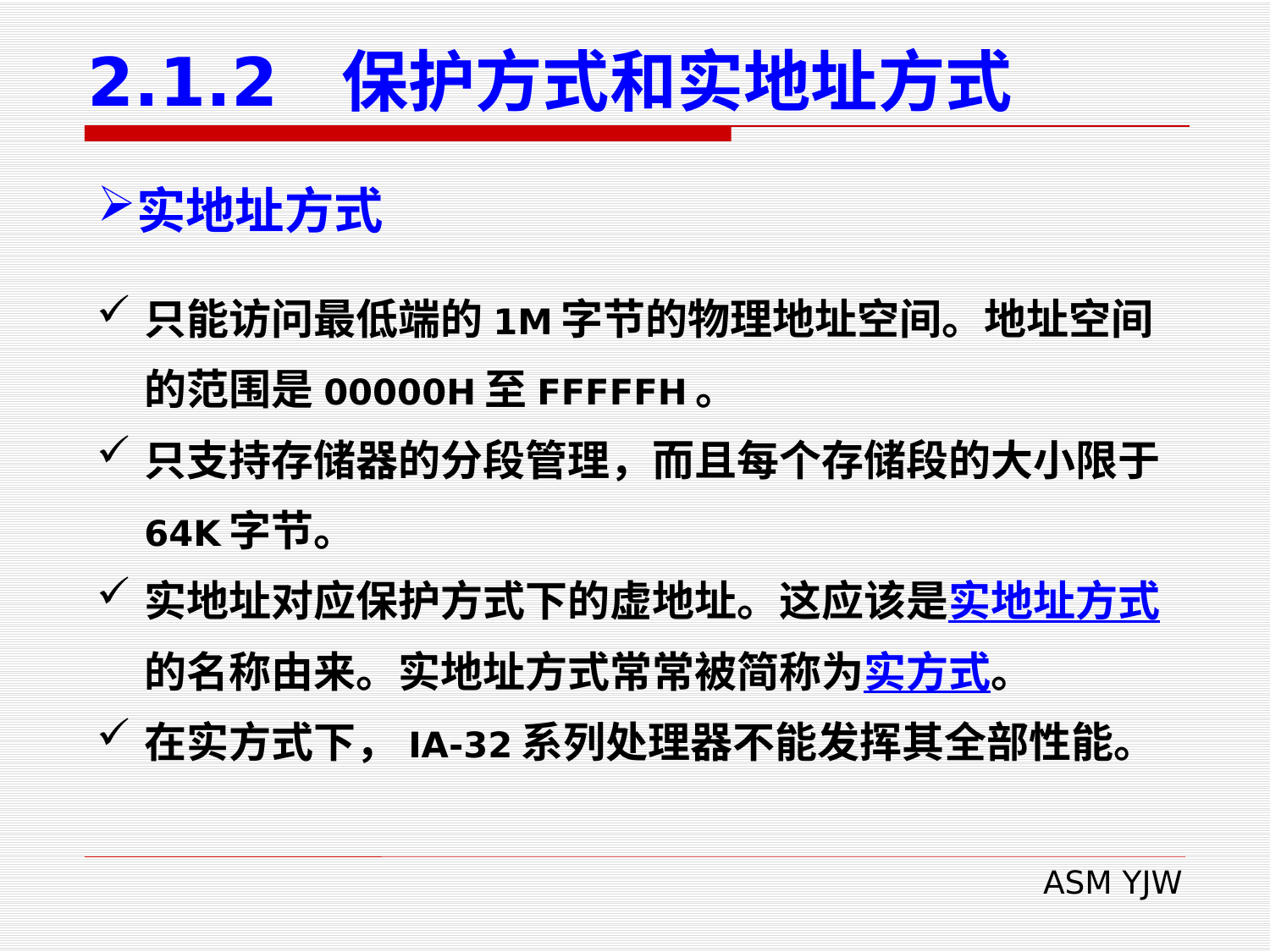

# 2.1.2  保护方式和实地址方式
实地址方式
只能访问最低端的1M字节的物理地址空间。地址空间的范围是00000H至FFFFFH。
只支持存储器的分段管理，而且每个存储段的大小限于64K字节。
实地址对应保护方式下的虚地址。这应该是实地址方式的名称由来。实地址方式常常被简称为实方式。
在实方式下，IA-32系列处理器不能发挥其全部性能。